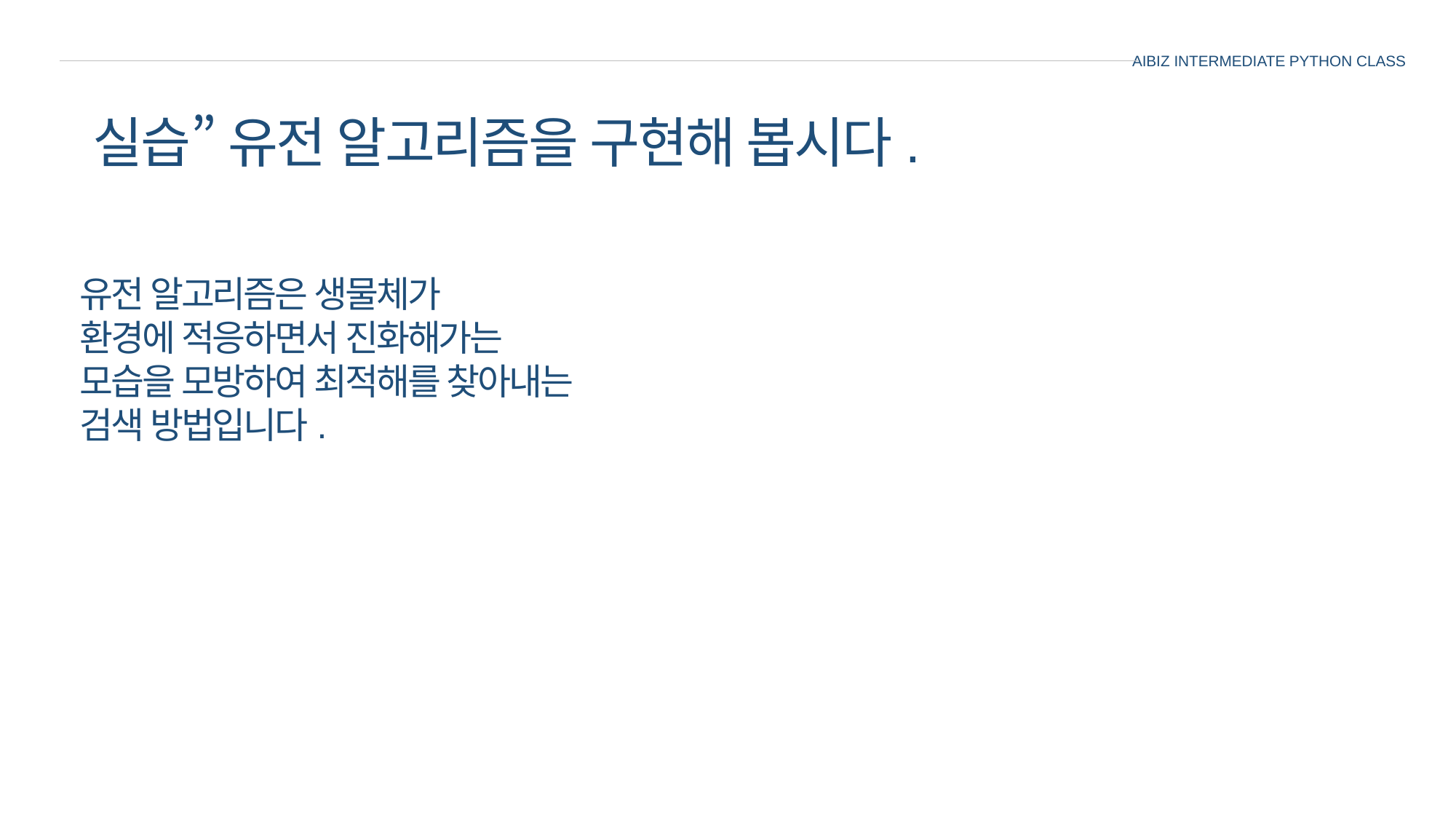

AIBIZ INTERMEDIATE PYTHON CLASS
실습” 유전 알고리즘을 구현해 봅시다.
유전 알고리즘은 생물체가
환경에 적응하면서 진화해가는
모습을 모방하여 최적해를 찾아내는
검색 방법입니다.